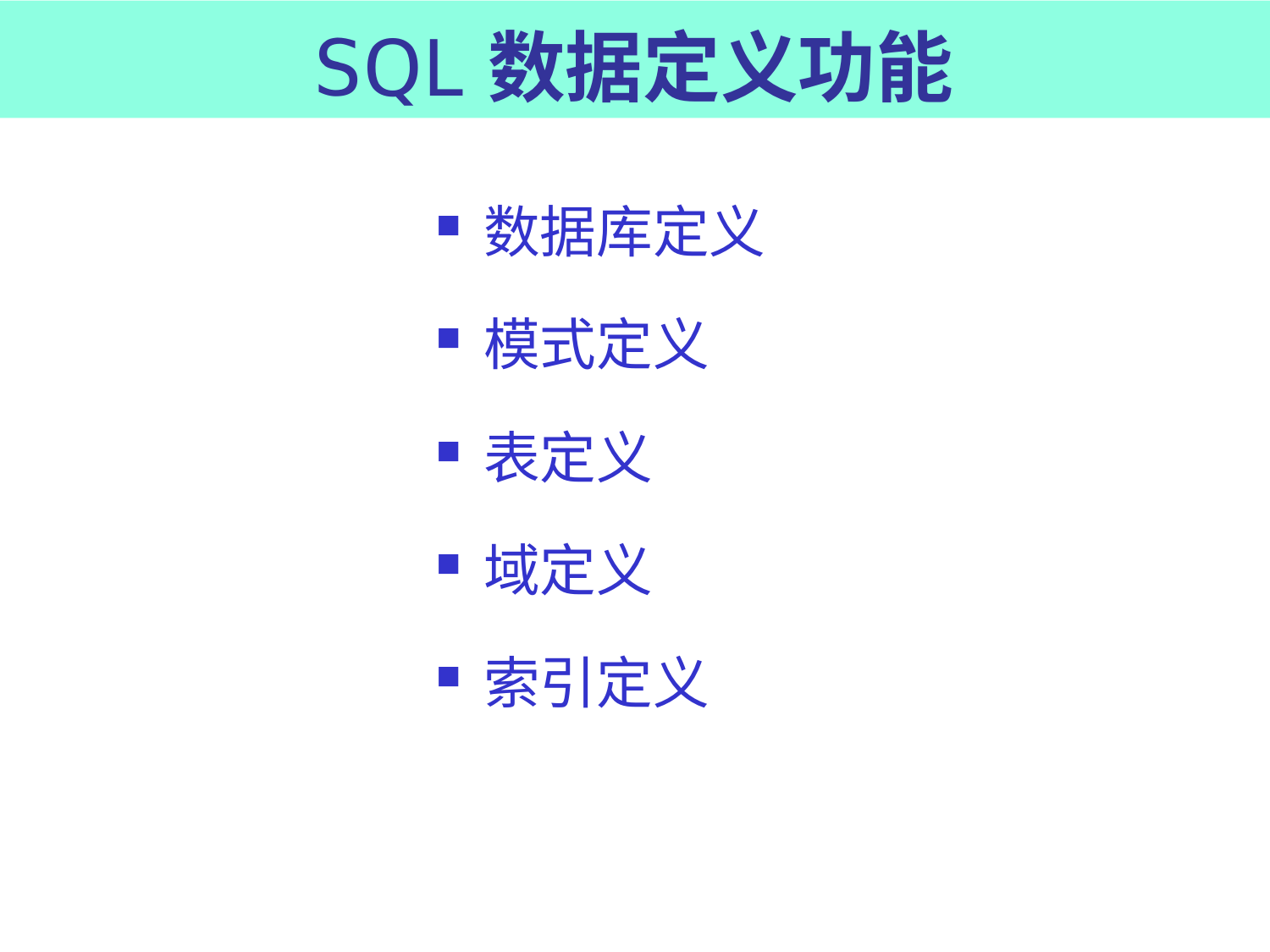

# SQL数据定义功能
数据库定义
模式定义
表定义
域定义
索引定义